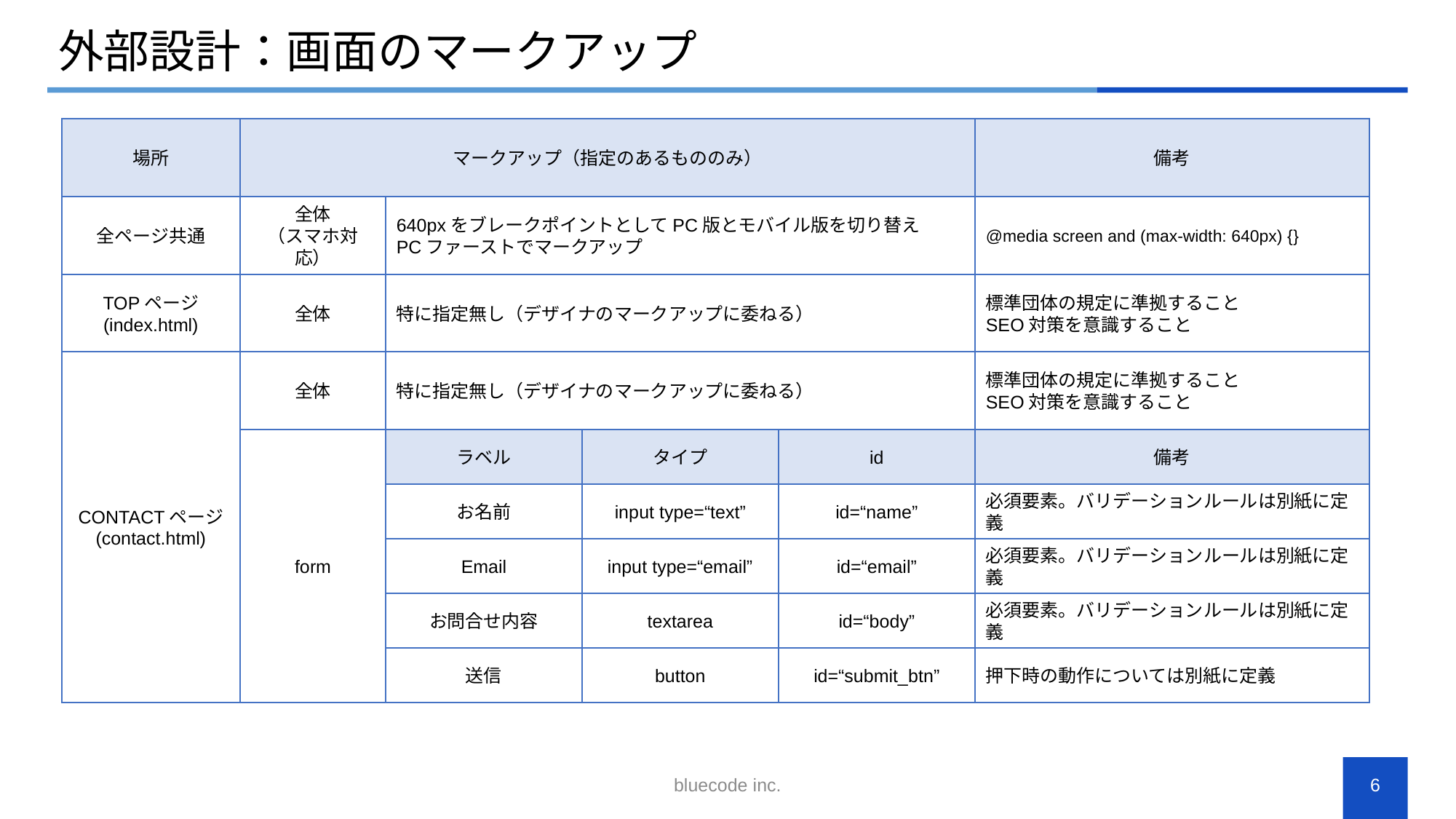

# 外部設計：画面のマークアップ
場所
マークアップ（指定のあるもののみ）
備考
全ページ共通
全体
（スマホ対応）
640pxをブレークポイントとしてPC版とモバイル版を切り替え
PCファーストでマークアップ
@media screen and (max-width: 640px) {}
TOPページ
(index.html)
全体
特に指定無し（デザイナのマークアップに委ねる）
標準団体の規定に準拠すること
SEO対策を意識すること
CONTACTページ
(contact.html)
全体
特に指定無し（デザイナのマークアップに委ねる）
標準団体の規定に準拠すること
SEO対策を意識すること
form
ラベル
タイプ
id
備考
お名前
input type=“text”
id=“name”
必須要素。バリデーションルールは別紙に定義
Email
input type=“email”
id=“email”
必須要素。バリデーションルールは別紙に定義
お問合せ内容
textarea
id=“body”
必須要素。バリデーションルールは別紙に定義
送信
button
id=“submit_btn”
押下時の動作については別紙に定義
bluecode inc.
6